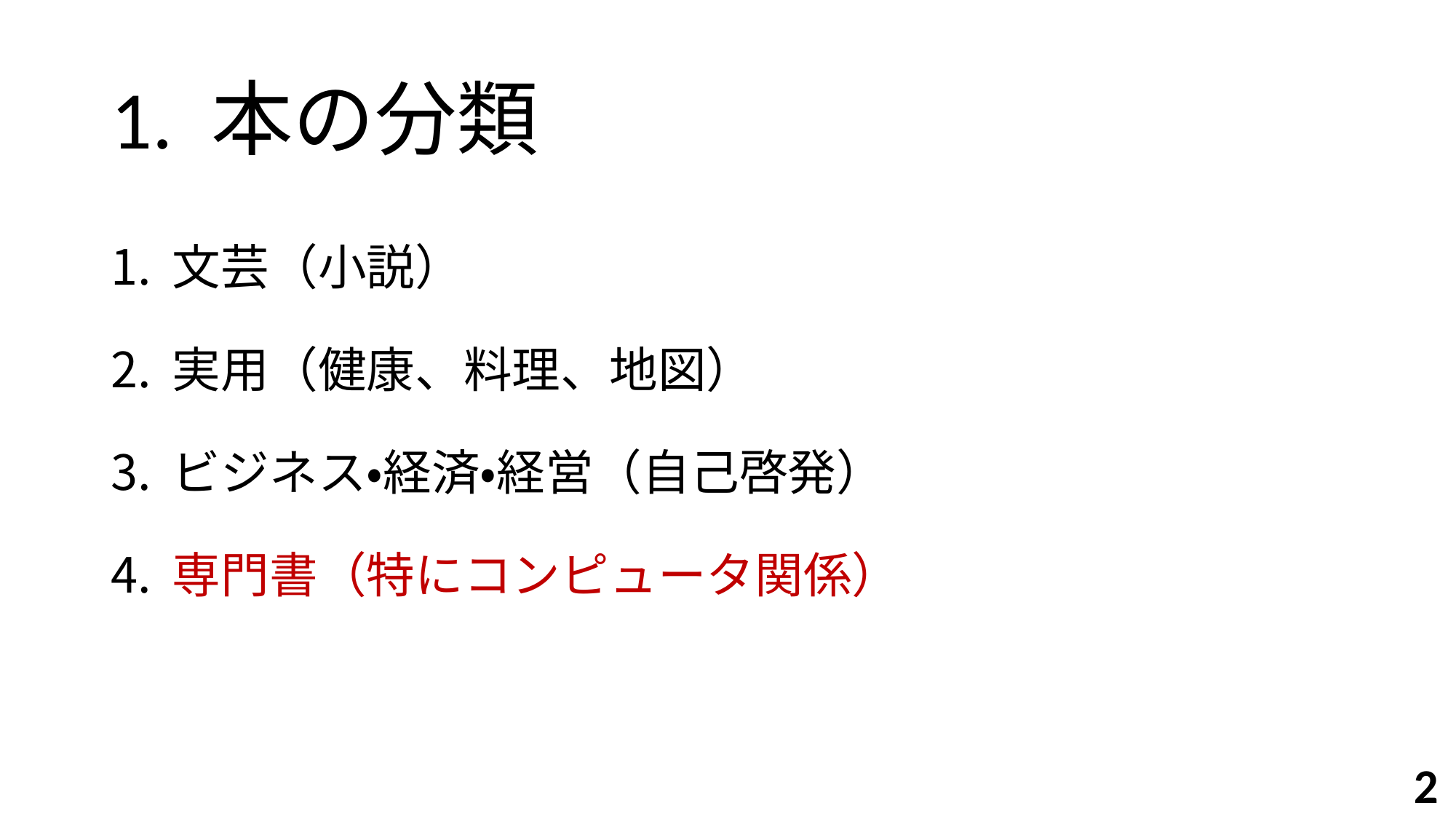

1. 本の分類
文芸（小説）
実用（健康、料理、地図）
ビジネス・経済・経営（自己啓発）
専門書（特にコンピュータ関係）
2